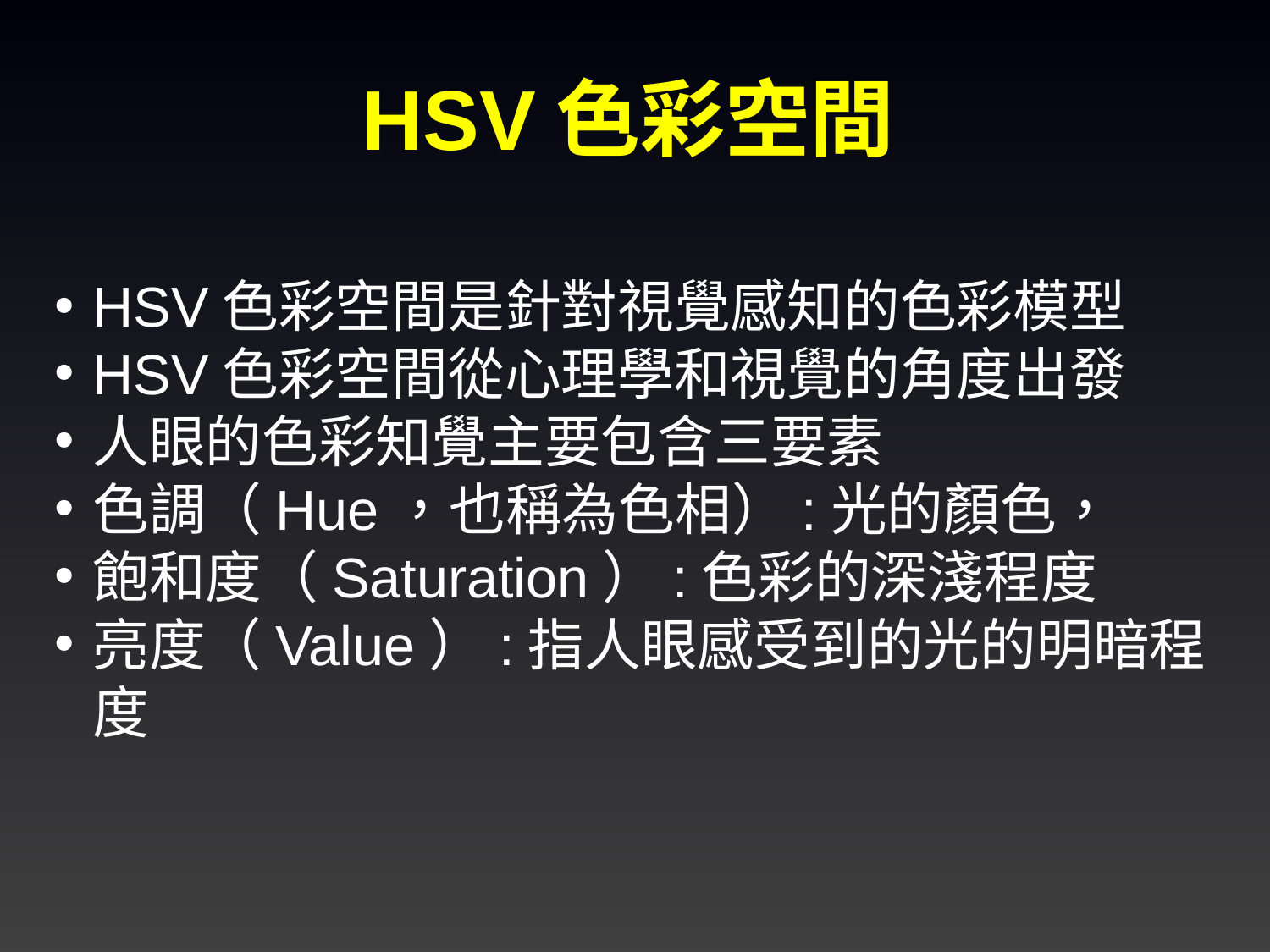

HSV色彩空間
HSV色彩空間是針對視覺感知的色彩模型
HSV色彩空間從心理學和視覺的角度出發
人眼的色彩知覺主要包含三要素
色調（Hue，也稱為色相）:光的顏色，
飽和度（Saturation）:色彩的深淺程度
亮度（Value）:指人眼感受到的光的明暗程度